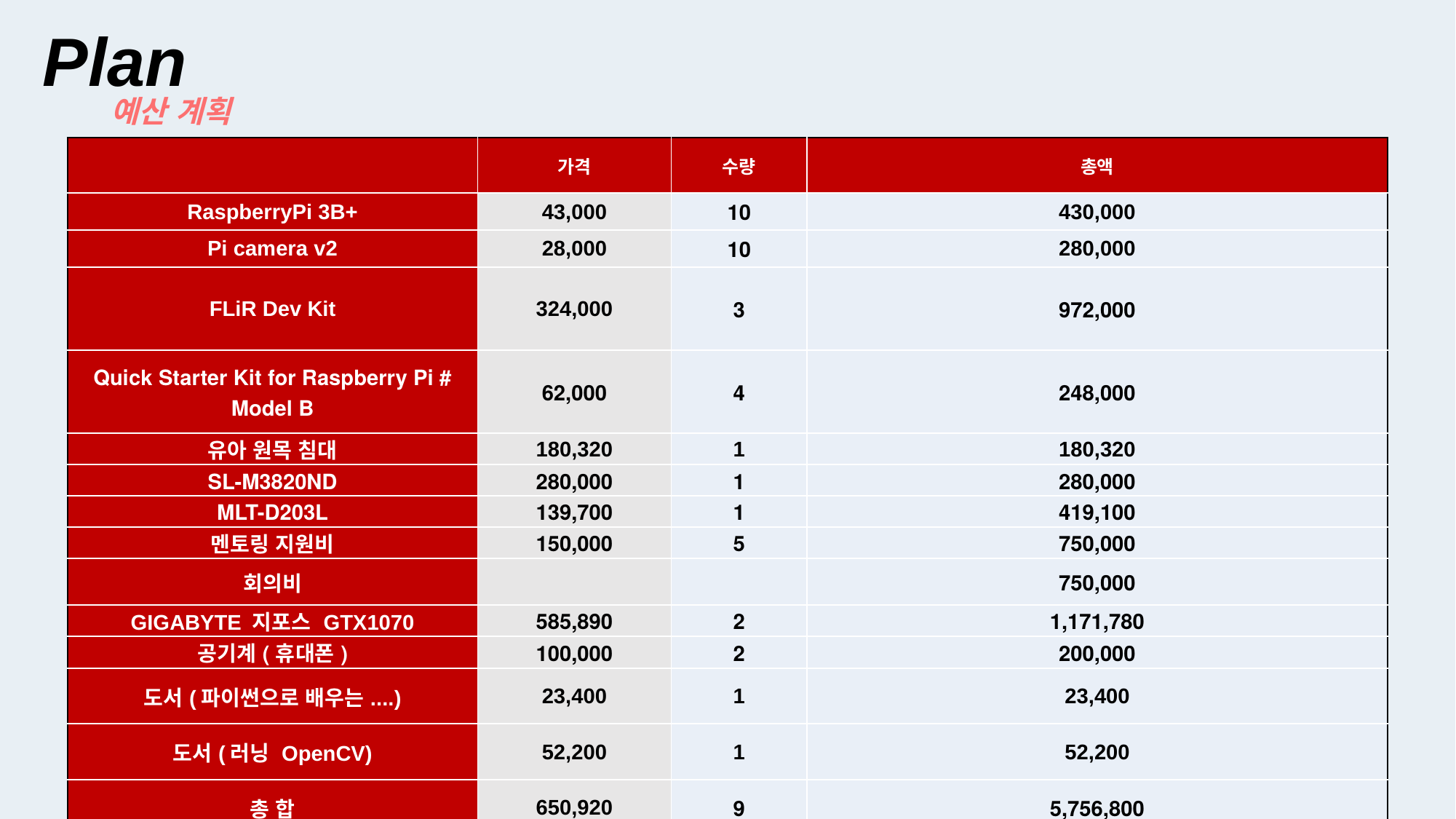

Plan
# 예산 계획
|  | 가격 | 수량 | 총액 |
| --- | --- | --- | --- |
| RaspberryPi 3B+ | 43,000 | 10 | 430,000 |
| Pi camera v2 | 28,000 | 10 | 280,000 |
| FLiR Dev Kit | 324,000 | 3 | 972,000 |
| Quick Starter Kit for Raspberry Pi # Model B | 62,000 | 4 | 248,000 |
| 유아 원목 침대 | 180,320 | 1 | 180,320 |
| SL-M3820ND | 280,000 | 1 | 280,000 |
| MLT-D203L | 139,700 | 1 | 419,100 |
| 멘토링 지원비 | 150,000 | 5 | 750,000 |
| 회의비 |  |  | 750,000 |
| GIGABYTE 지포스 GTX1070 | 585,890 | 2 | 1,171,780 |
| 공기계(휴대폰) | 100,000 | 2 | 200,000 |
| 도서(파이썬으로 배우는....) | 23,400 | 1 | 23,400 |
| 도서(러닝 OpenCV) | 52,200 | 1 | 52,200 |
| 총 합 | 650,920 | 9 | 5,756,800 |